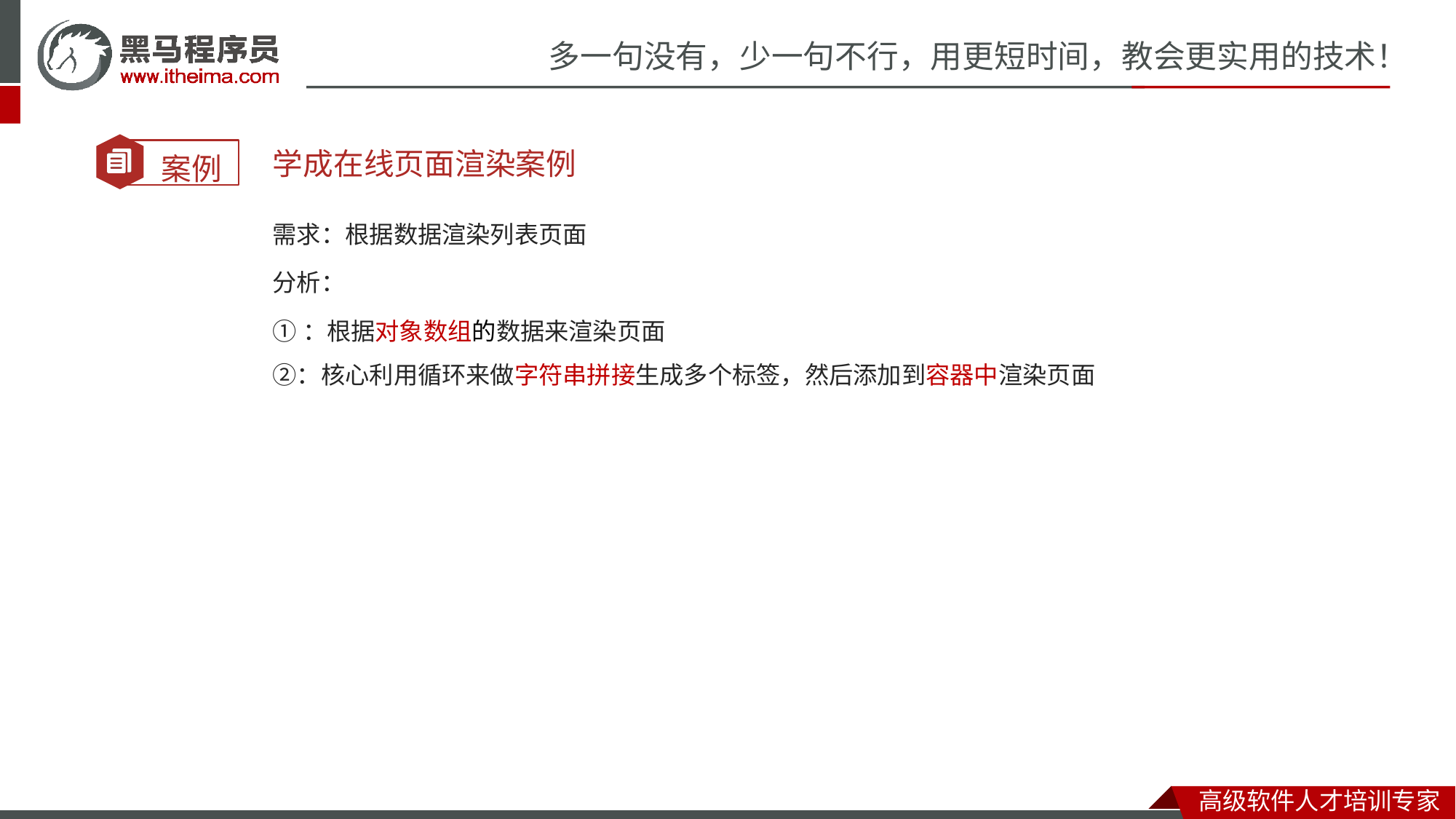

学成在线页面渲染案例
需求：根据数据渲染列表页面
分析：
①：根据对象数组的数据来渲染页面
②：核心利用循环来做字符串拼接生成多个标签，然后添加到容器中渲染页面